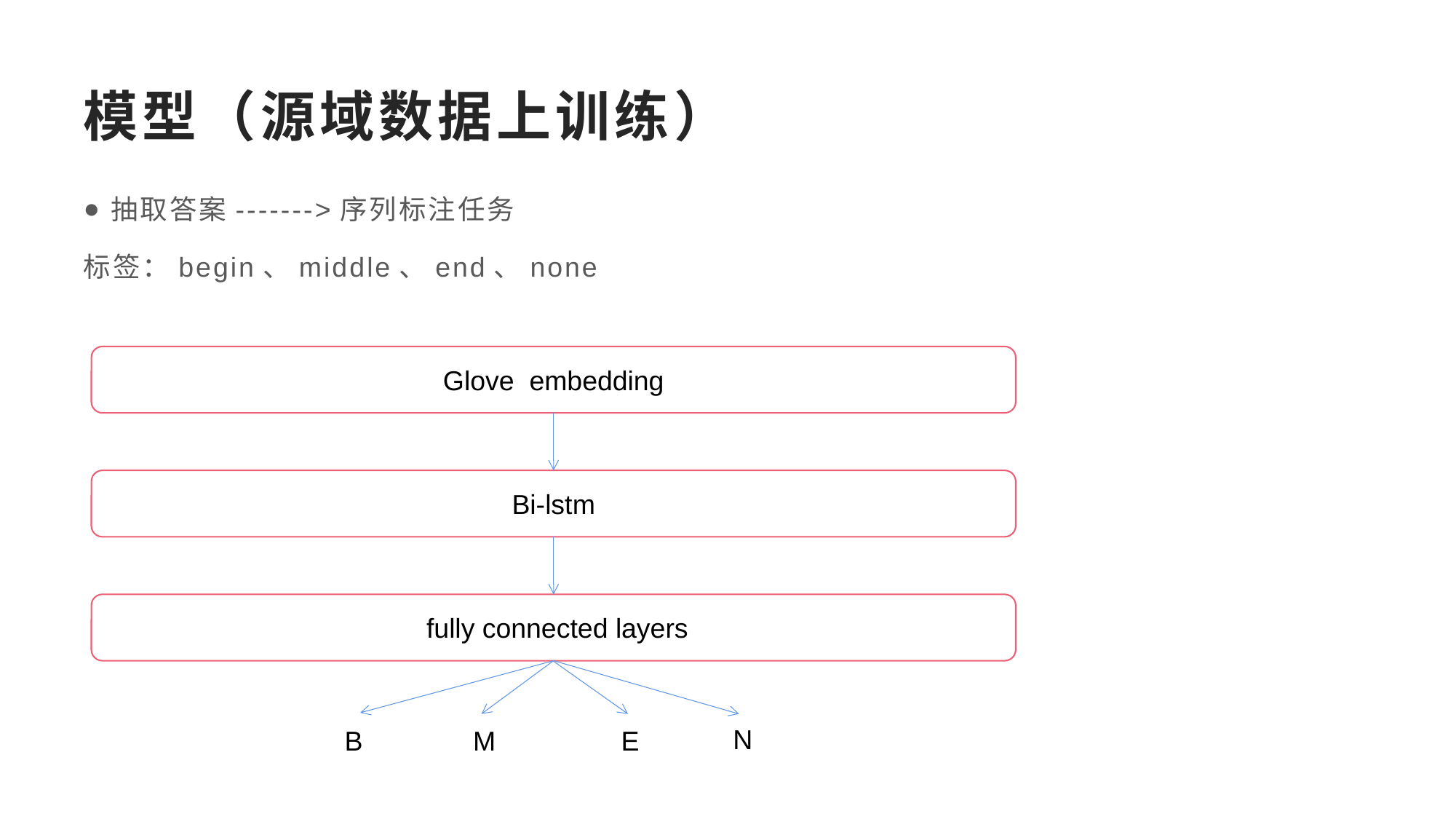

# 模型（源域数据上训练）
抽取答案------->序列标注任务
标签：begin、middle、end、none

Glove  embedding
Bi-lstm
 fully connected layers
N
B
M
E